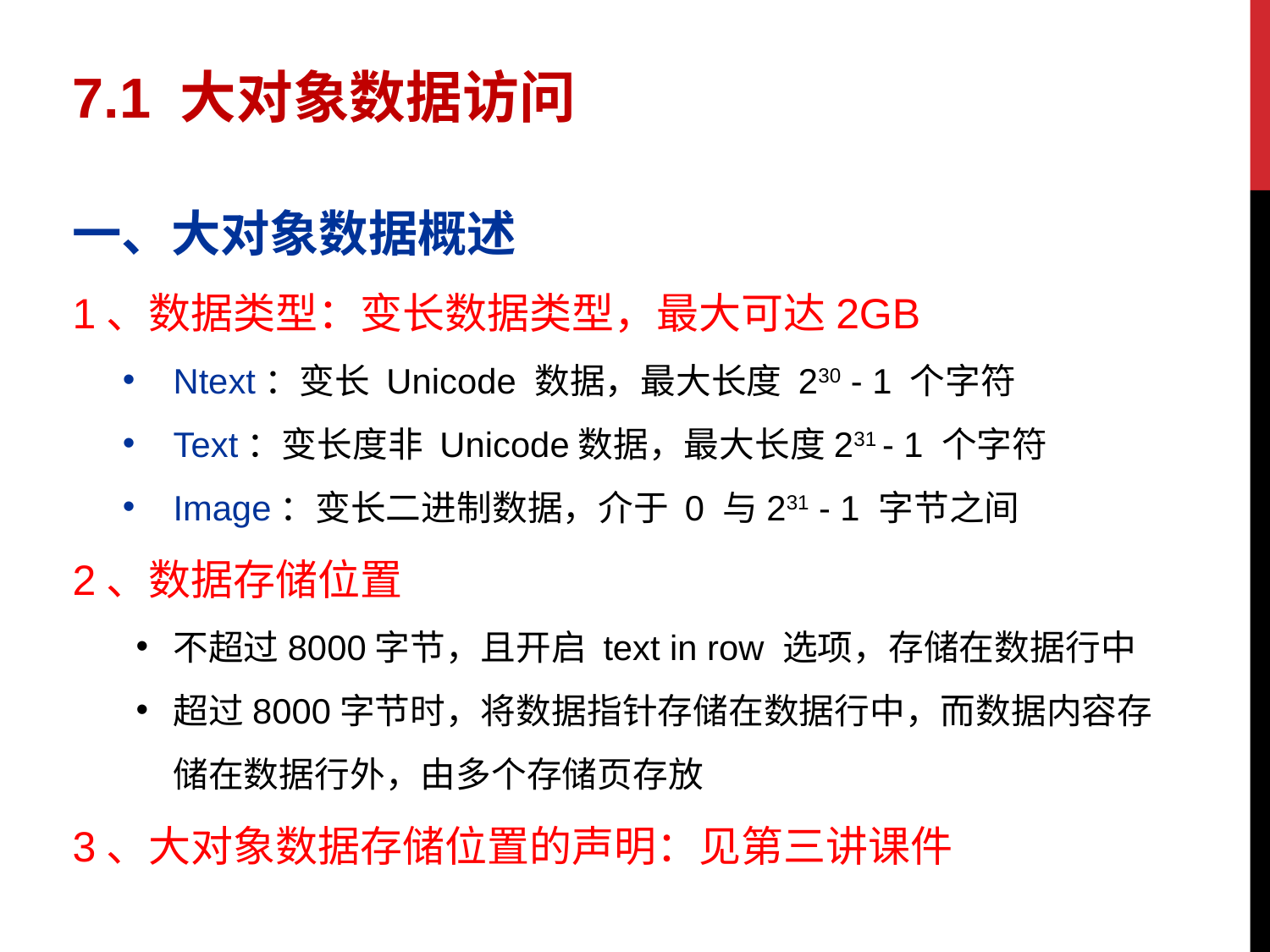

7.1 大对象数据访问
一、大对象数据概述
1、数据类型：变长数据类型，最大可达2GB
Ntext：变长 Unicode 数据，最大长度 230 - 1 个字符
Text：变长度非 Unicode数据，最大长度231 - 1 个字符
Image：变长二进制数据，介于 0 与231 - 1 字节之间
2、数据存储位置
不超过8000字节，且开启 text in row 选项，存储在数据行中
超过8000字节时，将数据指针存储在数据行中，而数据内容存储在数据行外，由多个存储页存放
3、大对象数据存储位置的声明：见第三讲课件